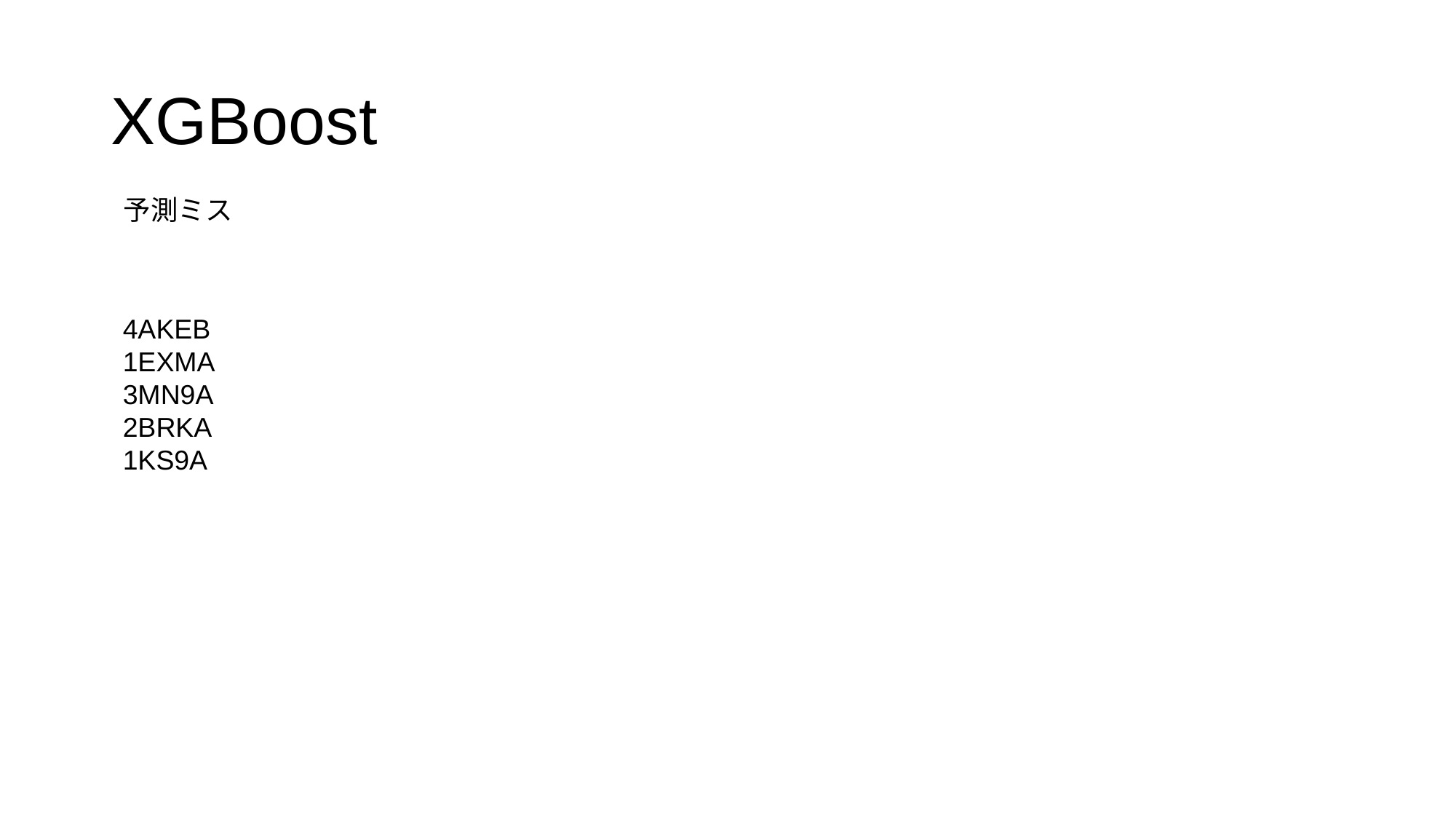

# XGBoost
予測ミス
4AKEB
1EXMA
3MN9A
2BRKA
1KS9A